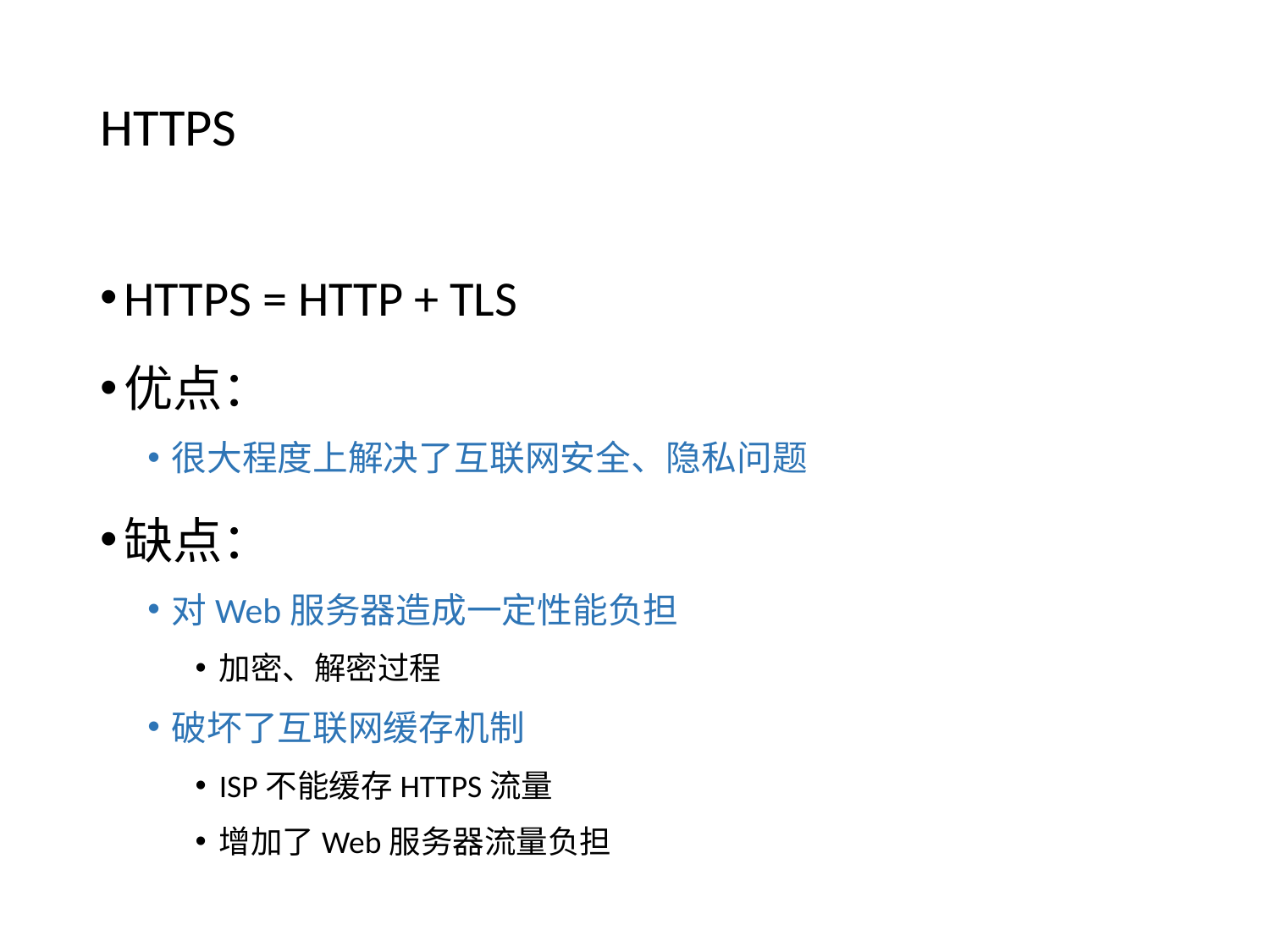

# HTTPS
HTTPS = HTTP + TLS
优点：
很大程度上解决了互联网安全、隐私问题
缺点：
对Web服务器造成一定性能负担
加密、解密过程
破坏了互联网缓存机制
ISP不能缓存HTTPS流量
增加了Web服务器流量负担
41